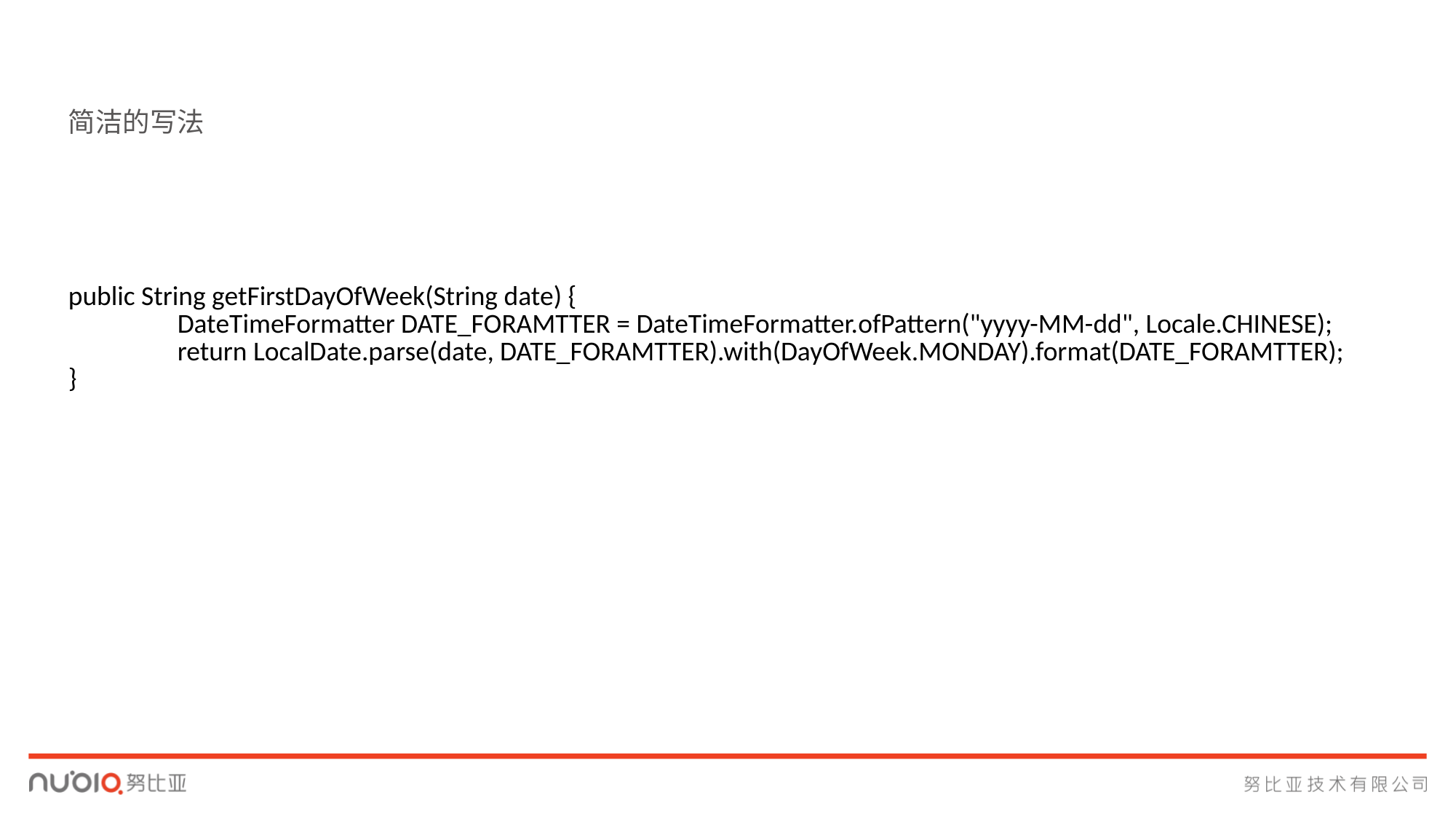

简洁的写法

public String getFirstDayOfWeek(String date) {
	DateTimeFormatter DATE_FORAMTTER = DateTimeFormatter.ofPattern("yyyy-MM-dd", Locale.CHINESE);
	return LocalDate.parse(date, DATE_FORAMTTER).with(DayOfWeek.MONDAY).format(DATE_FORAMTTER);
}